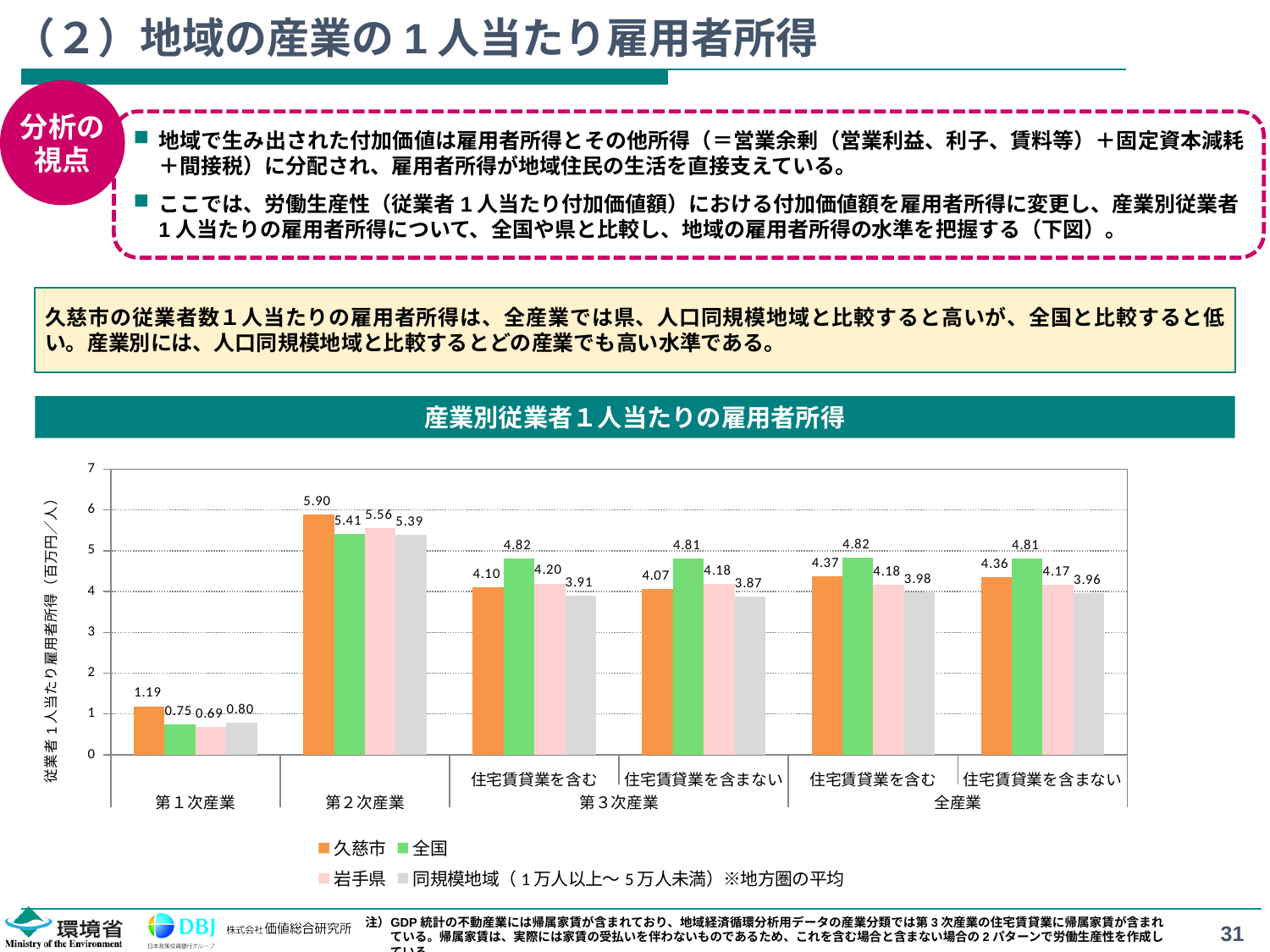

# （２）地域の産業の1人当たり雇用者所得
分析の
視点
地域で生み出された付加価値は雇用者所得とその他所得（＝営業余剰（営業利益、利子、賃料等）＋固定資本減耗＋間接税）に分配され、雇用者所得が地域住民の生活を直接支えている。
ここでは、労働生産性（従業者1人当たり付加価値額）における付加価値額を雇用者所得に変更し、産業別従業者1人当たりの雇用者所得について、全国や県と比較し、地域の雇用者所得の水準を把握する（下図）。
久慈市の従業者数１人当たりの雇用者所得は、全産業では県、人口同規模地域と比較すると高いが、全国と比較すると低い。産業別には、人口同規模地域と比較するとどの産業でも高い水準である。
産業別従業者１人当たりの雇用者所得

### Chart

| Category | 久慈市 | 全国 | 岩手県 | 同規模地域（1万人以上～5万人未満）※地方圏の平均 |
|---|---|---|---|---|
|  | 1.1900335803553388 | 0.7506023670299807 | 0.6912445728737864 | 0.7954154612934977 |
|  | 5.899511493283579 | 5.412573578091141 | 5.564381748508719 | 5.392372936541068 |
| 住宅賃貸業を含む | 4.096573240092702 | 4.8208774638555845 | 4.1996228191834035 | 3.905835782362984 |
| 住宅賃貸業を含まない | 4.06984023779666 | 4.807125897818302 | 4.182073851859732 | 3.8728303589027777 |
| 住宅賃貸業を含む | 4.37349169780574 | 4.822689167791456 | 4.178191840484619 | 3.975324412536199 |
| 住宅賃貸業を含まない | 4.358097843485507 | 4.812875990436443 | 4.1669040281224525 | 3.955796662302303 |
注）	GDP統計の不動産業には帰属家賃が含まれており、地域経済循環分析用データの産業分類では第3次産業の住宅賃貸業に帰属家賃が含まれている。帰属家賃は、実際には家賃の受払いを伴わないものであるため、これを含む場合と含まない場合の2パターンで労働生産性を作成している。
31